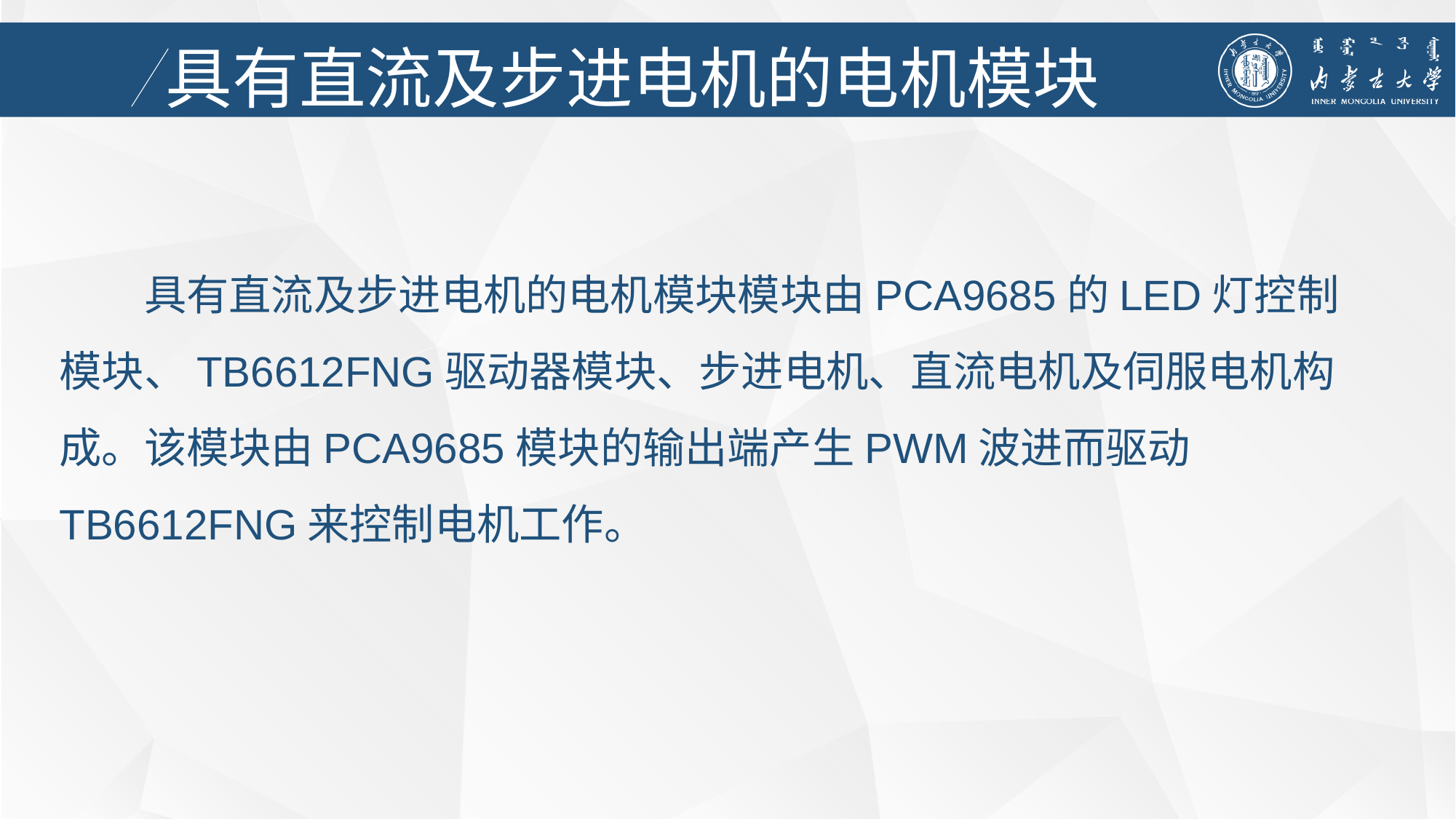

具有直流及步进电机的电机模块
具有直流及步进电机的电机模块模块由PCA9685的LED灯控制模块、TB6612FNG驱动器模块、步进电机、直流电机及伺服电机构成。该模块由PCA9685模块的输出端产生PWM波进而驱动TB6612FNG来控制电机工作。